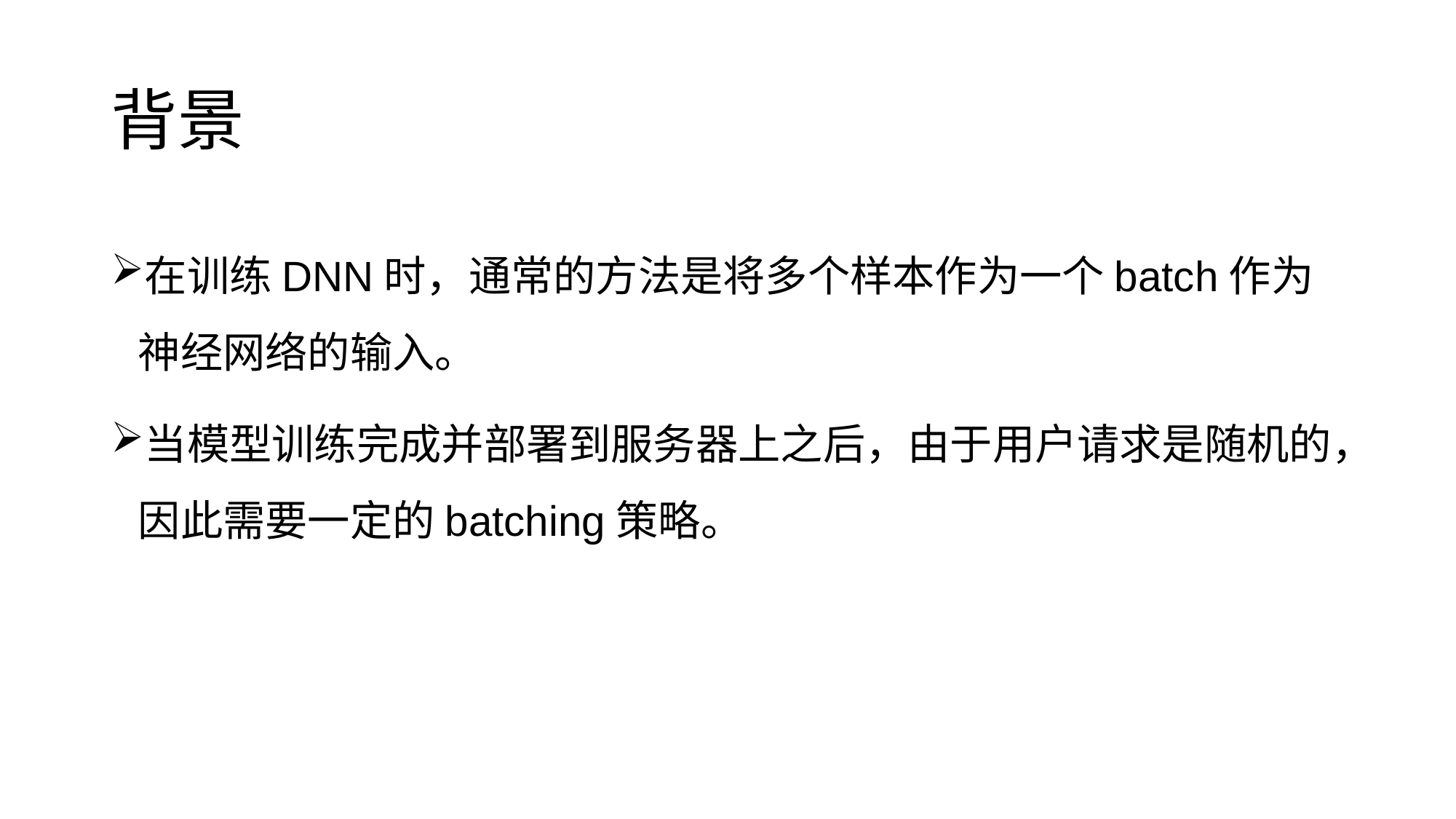

# 背景
在训练DNN时，通常的方法是将多个样本作为一个batch作为神经网络的输入。
当模型训练完成并部署到服务器上之后，由于用户请求是随机的，因此需要一定的batching策略。